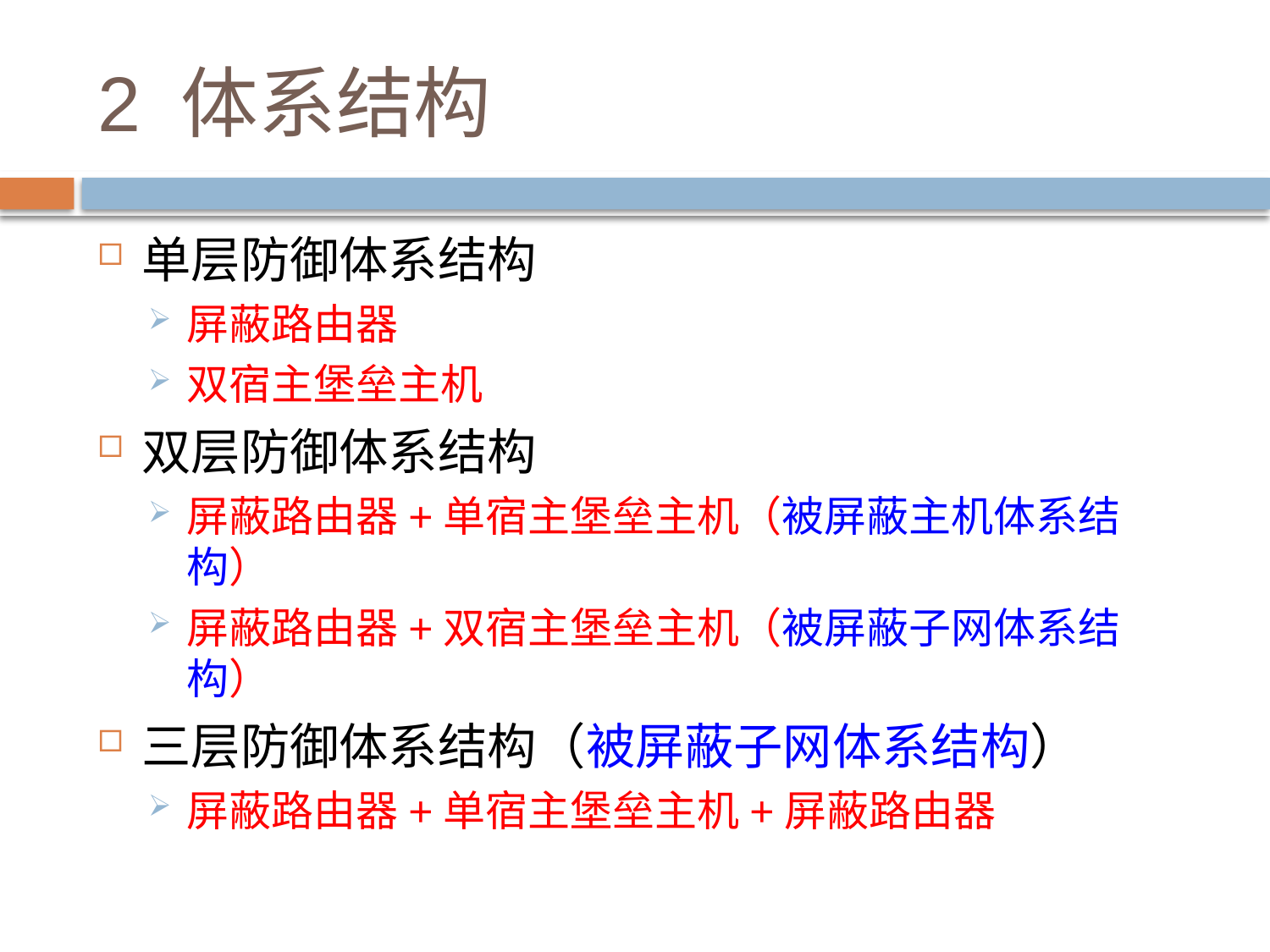

# 2 体系结构
单层防御体系结构
屏蔽路由器
双宿主堡垒主机
双层防御体系结构
屏蔽路由器+单宿主堡垒主机（被屏蔽主机体系结构）
屏蔽路由器+双宿主堡垒主机（被屏蔽子网体系结构）
三层防御体系结构（被屏蔽子网体系结构）
屏蔽路由器+单宿主堡垒主机+屏蔽路由器